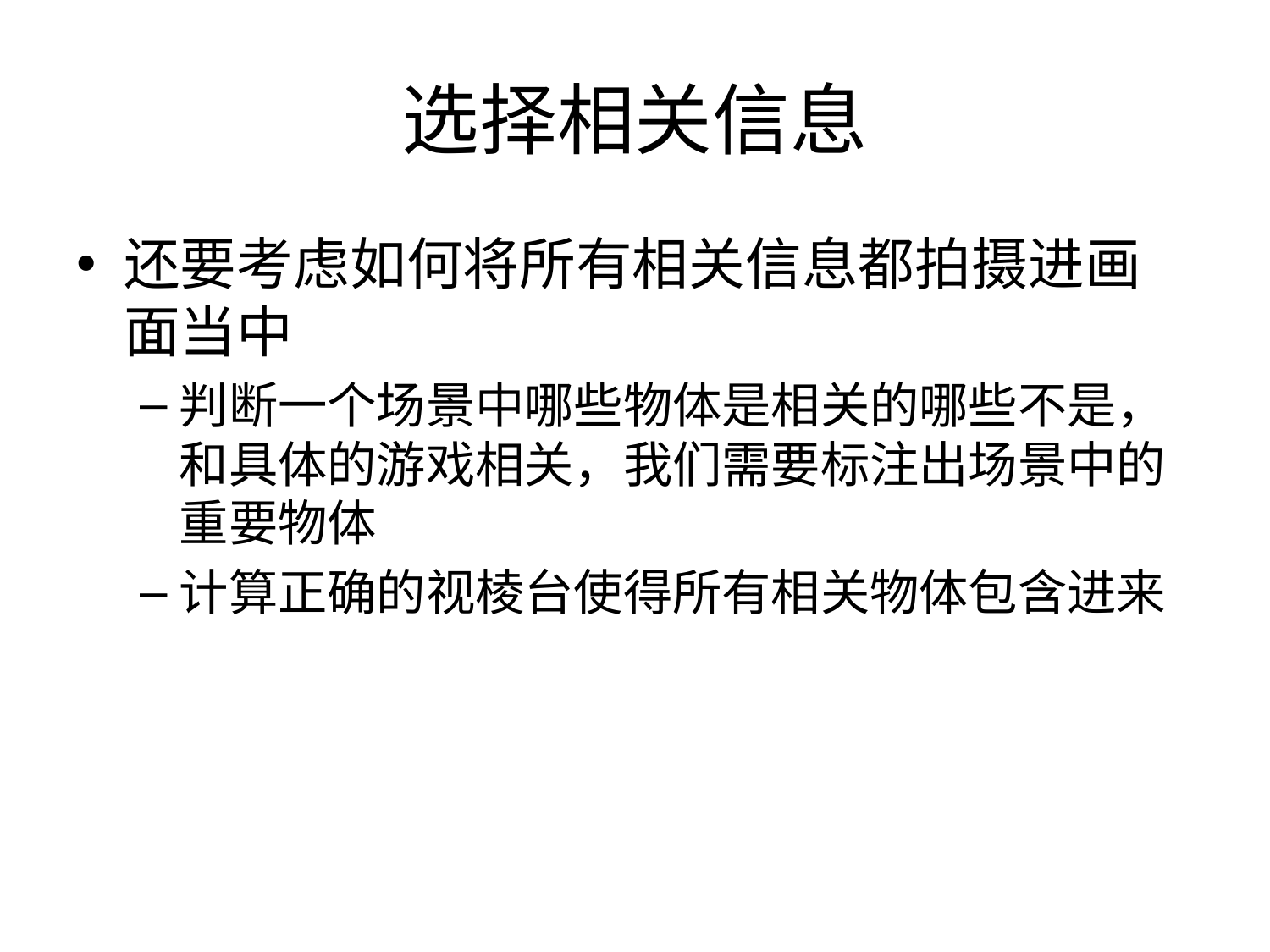

# 选择相关信息
还要考虑如何将所有相关信息都拍摄进画面当中
判断一个场景中哪些物体是相关的哪些不是，和具体的游戏相关，我们需要标注出场景中的重要物体
计算正确的视棱台使得所有相关物体包含进来